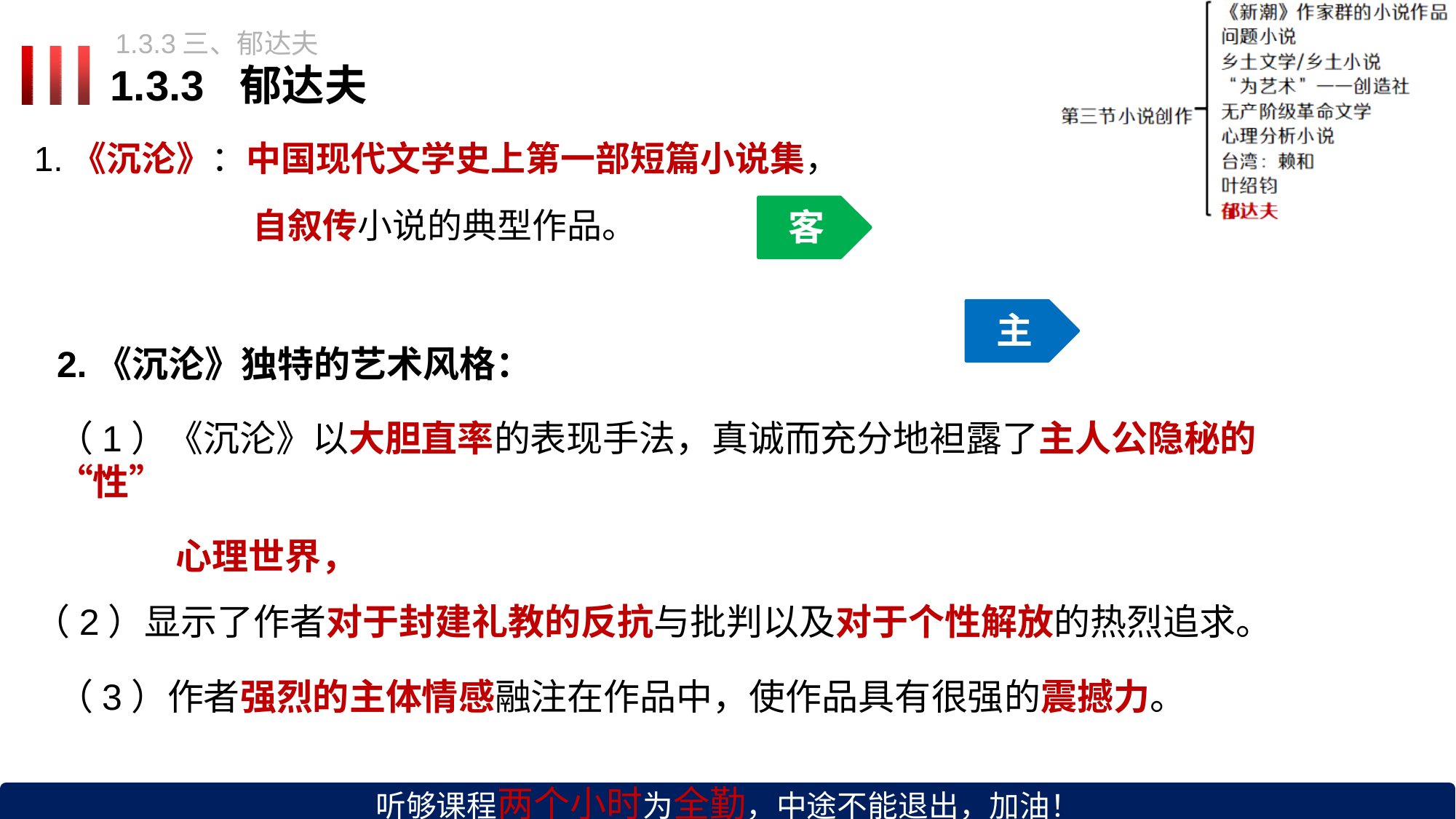

1.3.3三、郁达夫

# 1.3.3	郁达夫
1.《沉沦》：中国现代文学史上第一部短篇小说集，

自叙传小说的典型作品。
客

主
2.《沉沦》独特的艺术风格：
（1）《沉沦》以大胆直率的表现手法，真诚而充分地袒露了主人公隐秘的“性”
心理世界，
（2）显示了作者对于封建礼教的反抗与批判以及对于个性解放的热烈追求。
（3）作者强烈的主体情感融注在作品中，使作品具有很强的震撼力。

听够课程两个小时为全勤，中途不能退出，加油！